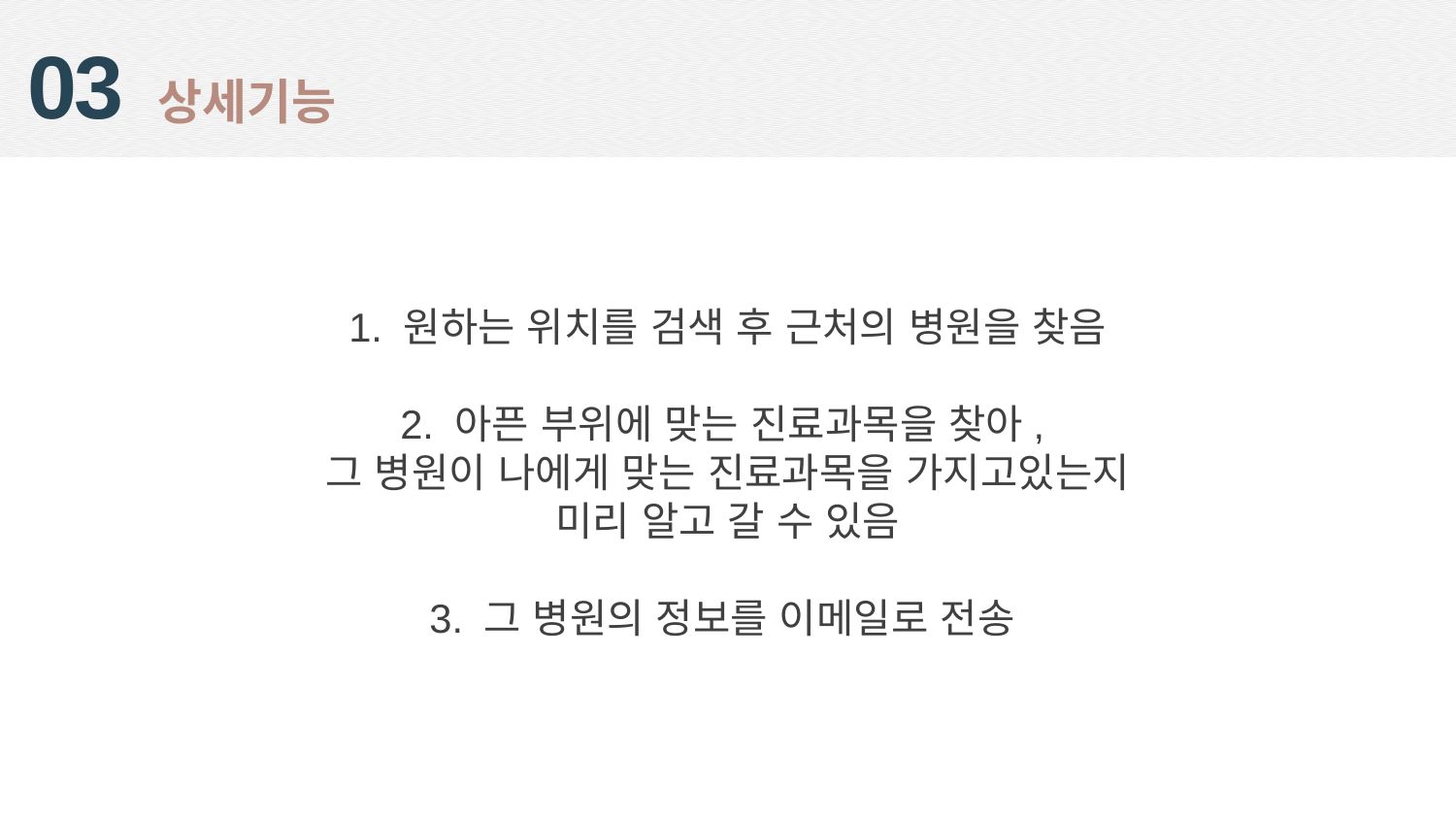

상세기능
03
1. 원하는 위치를 검색 후 근처의 병원을 찾음

2. 아픈 부위에 맞는 진료과목을 찾아,
그 병원이 나에게 맞는 진료과목을 가지고있는지
미리 알고 갈 수 있음

3. 그 병원의 정보를 이메일로 전송